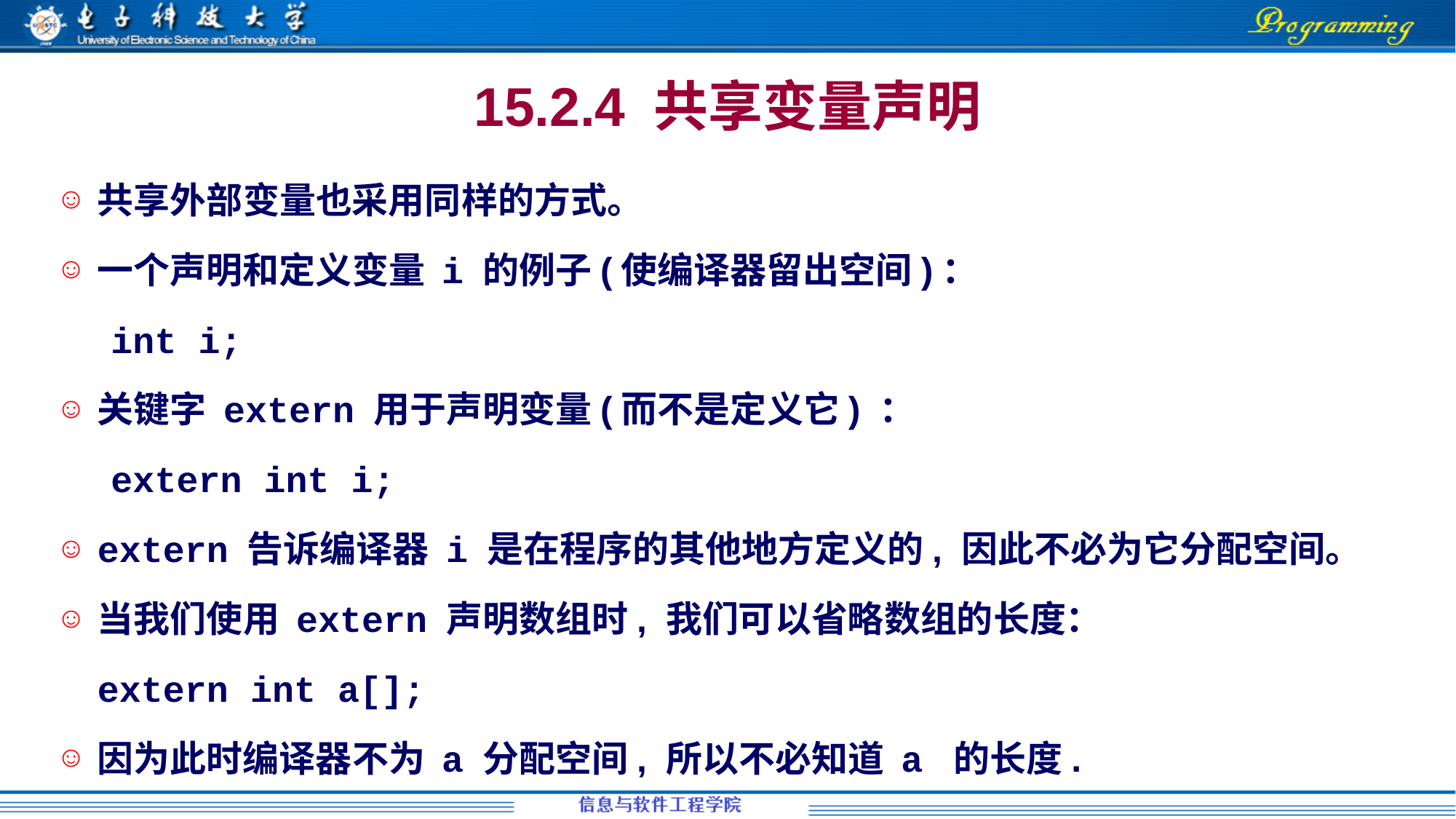

15.2.4 共享变量声明
共享外部变量也采用同样的方式。
一个声明和定义变量 i 的例子(使编译器留出空间)：
int i;
关键字 extern 用于声明变量(而不是定义它) ：
extern int i;
extern 告诉编译器 i 是在程序的其他地方定义的, 因此不必为它分配空间。
当我们使用 extern 声明数组时, 我们可以省略数组的长度：
	extern int a[];
因为此时编译器不为 a 分配空间, 所以不必知道 a 的长度.